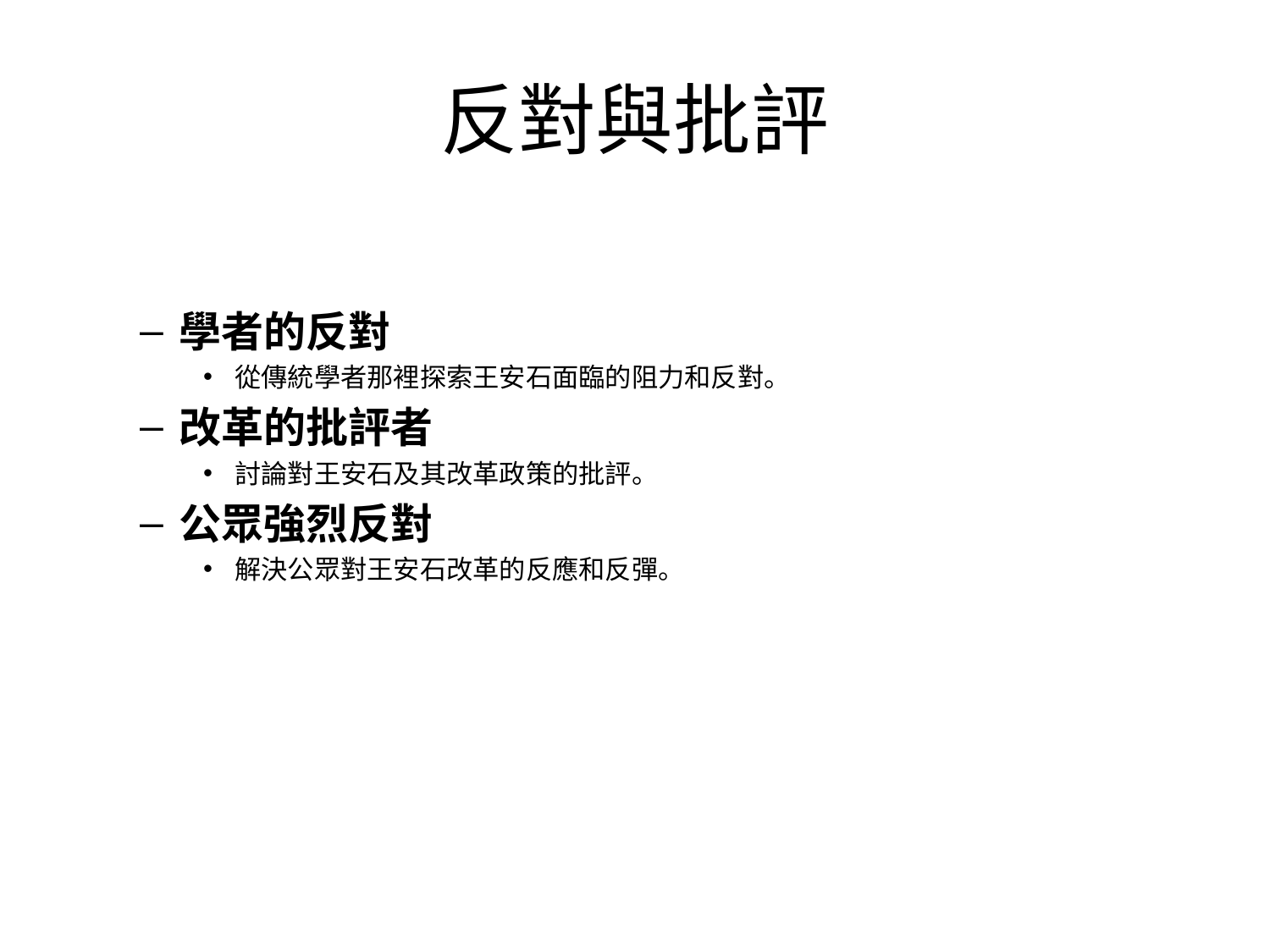

# 反對與批評

學者的反對
從傳統學者那裡探索王安石面臨的阻力和反對。
改革的批評者
討論對王安石及其改革政策的批評。
公眾強烈反對
解決公眾對王安石改革的反應和反彈。